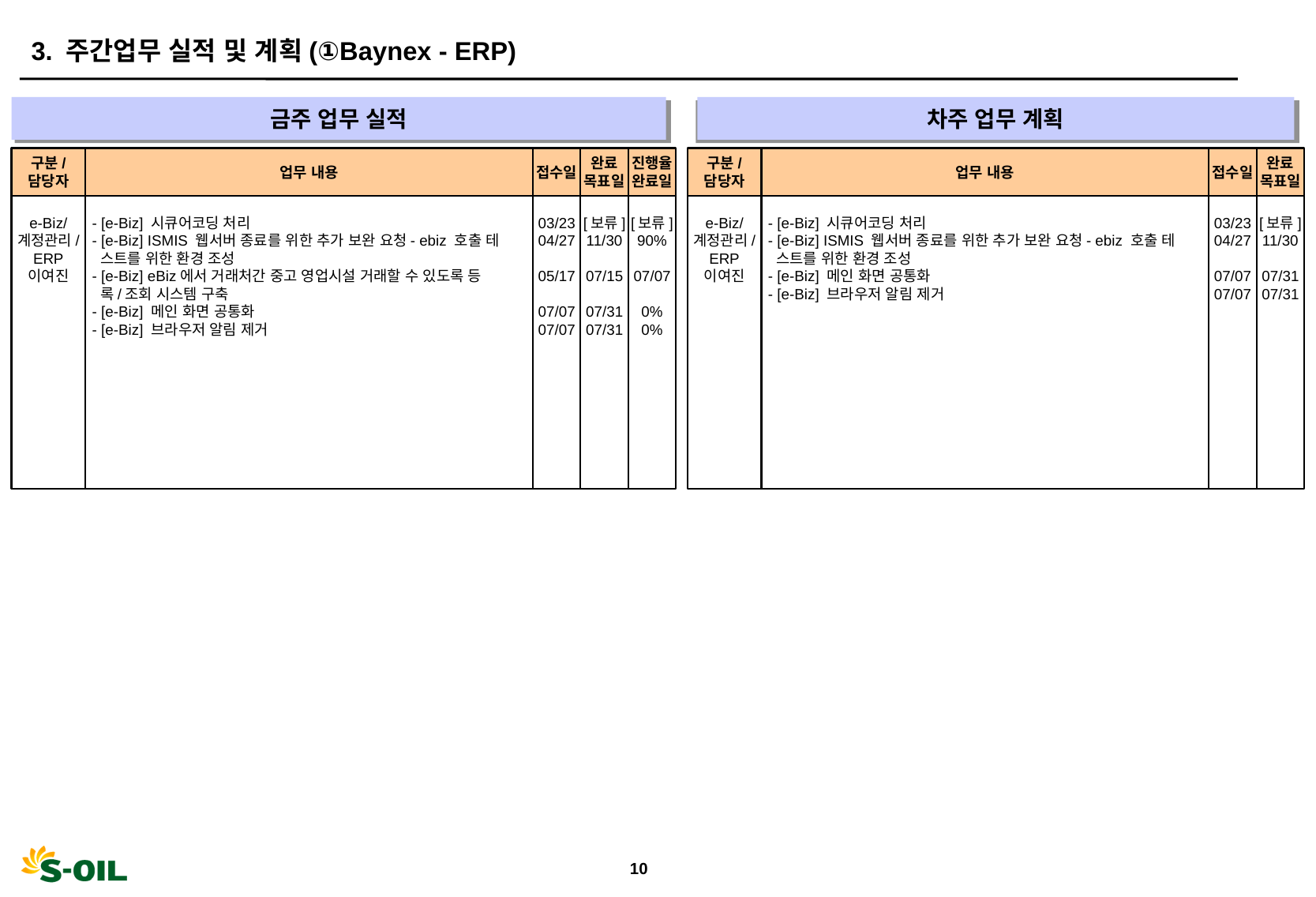

3. 주간업무 실적 및 계획(①Baynex - ERP)
금주 업무 실적
차주 업무 계획
" "
" "
구분/
담당자
업무 내용
접수일
완료
목표일
진행율
완료일
구분/
담당자
업무 내용
접수일
완료
목표일
e-Biz/
계정관리/
ERP
이여진

- [e-Biz] 시큐어코딩 처리
- [e-Biz] ISMIS 웹서버 종료를 위한 추가 보완 요청- ebiz 호출 테
  스트를 위한 환경 조성
- [e-Biz] eBiz에서 거래처간 중고 영업시설 거래할 수 있도록 등
  록/조회 시스템 구축
- [e-Biz] 메인 화면 공통화
- [e-Biz] 브라우저 알림 제거
03/23
04/27
05/17
07/07
07/07
[보류]
11/30
07/15
07/31
07/31
[보류]
90%
07/07
0%
0%
e-Biz/
계정관리/
ERP
이여진

- [e-Biz] 시큐어코딩 처리
- [e-Biz] ISMIS 웹서버 종료를 위한 추가 보완 요청- ebiz 호출 테
  스트를 위한 환경 조성
- [e-Biz] 메인 화면 공통화
- [e-Biz] 브라우저 알림 제거
03/23
04/27
07/07
07/07
[보류]
11/30
07/31
07/31